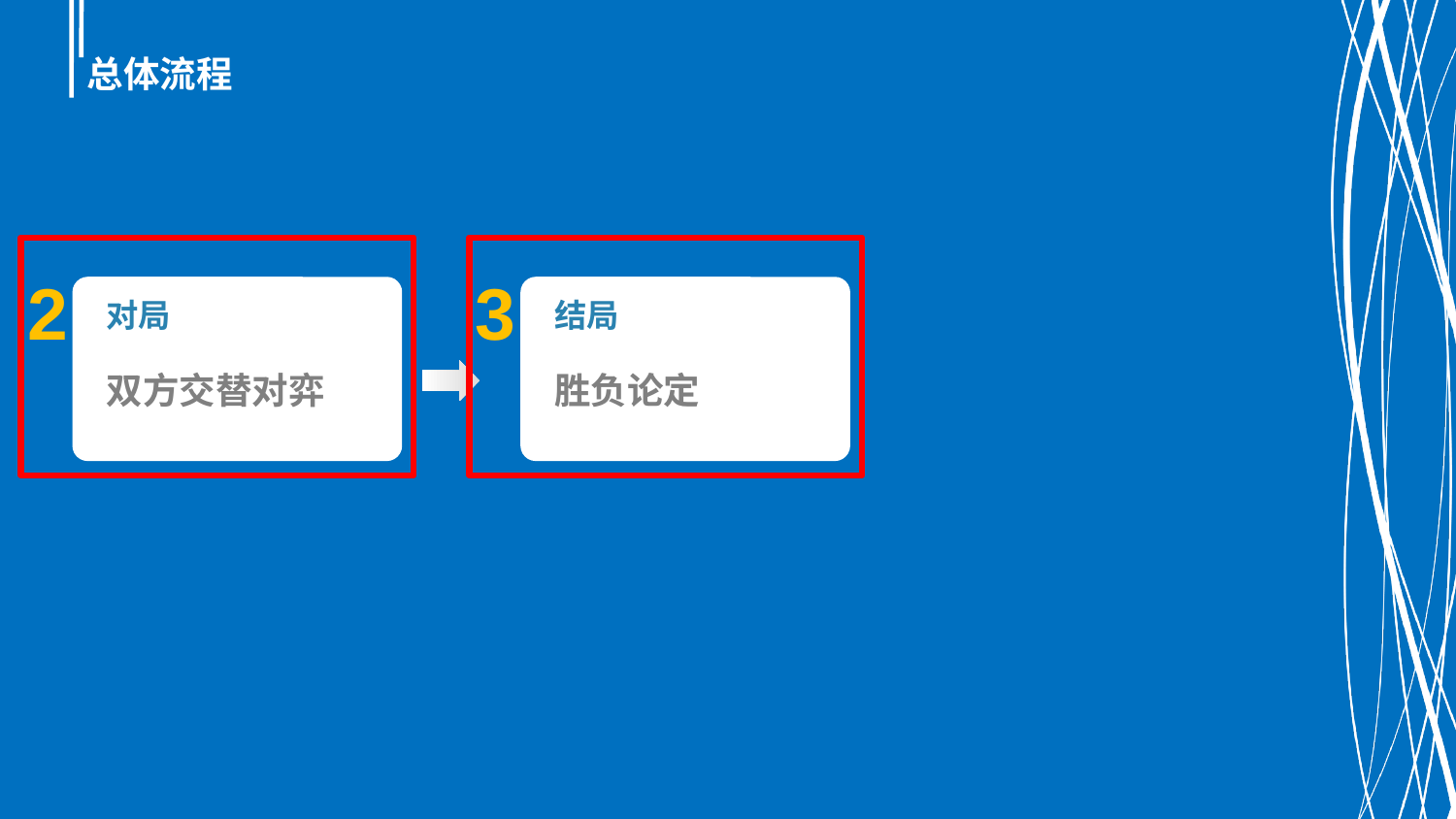

# 总体流程

2

对局
双方交替对弈
3

结局
胜负论定